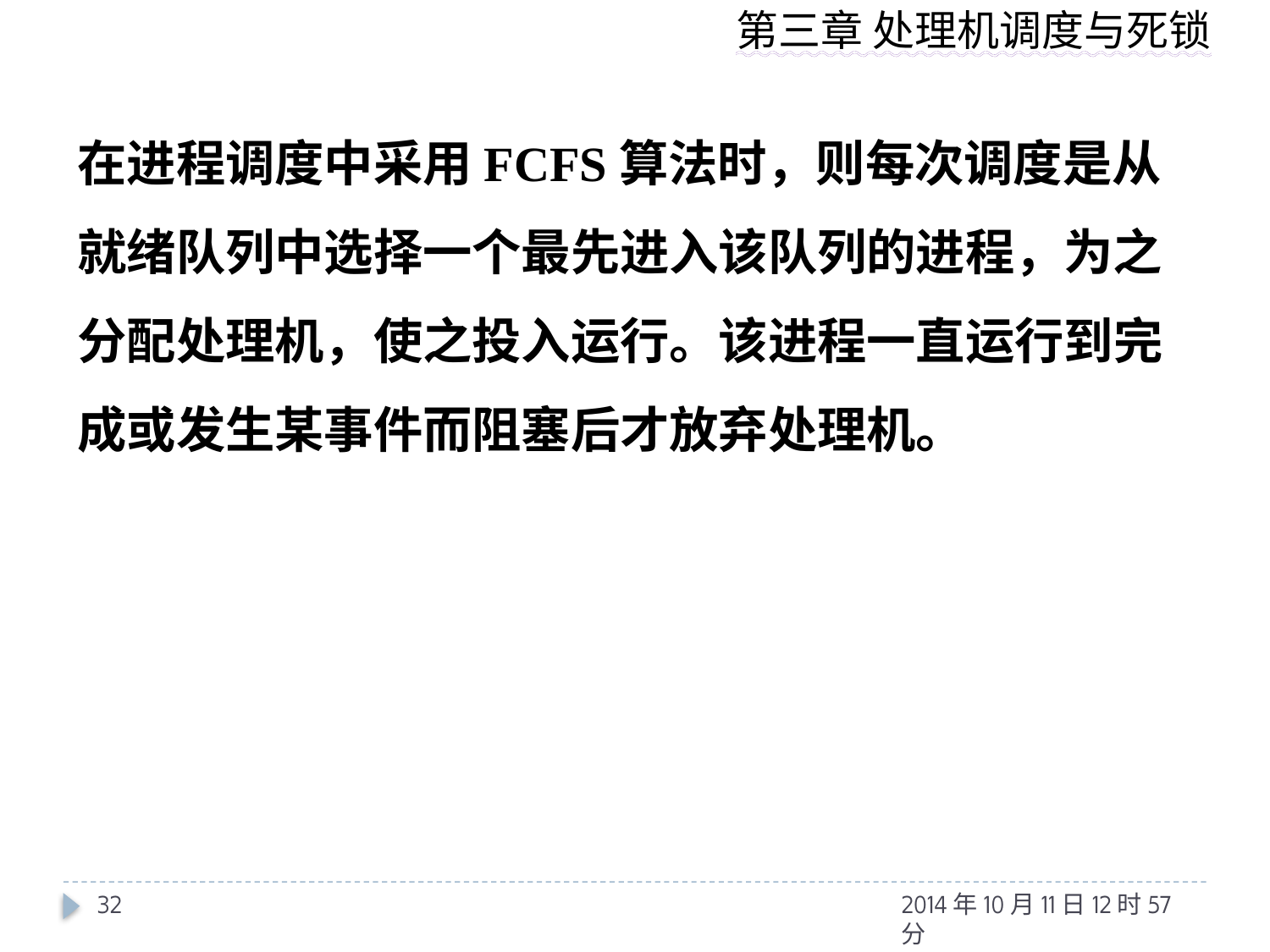

在进程调度中采用FCFS算法时，则每次调度是从就绪队列中选择一个最先进入该队列的进程，为之分配处理机，使之投入运行。该进程一直运行到完成或发生某事件而阻塞后才放弃处理机。
32
2014年10月11日12时57分